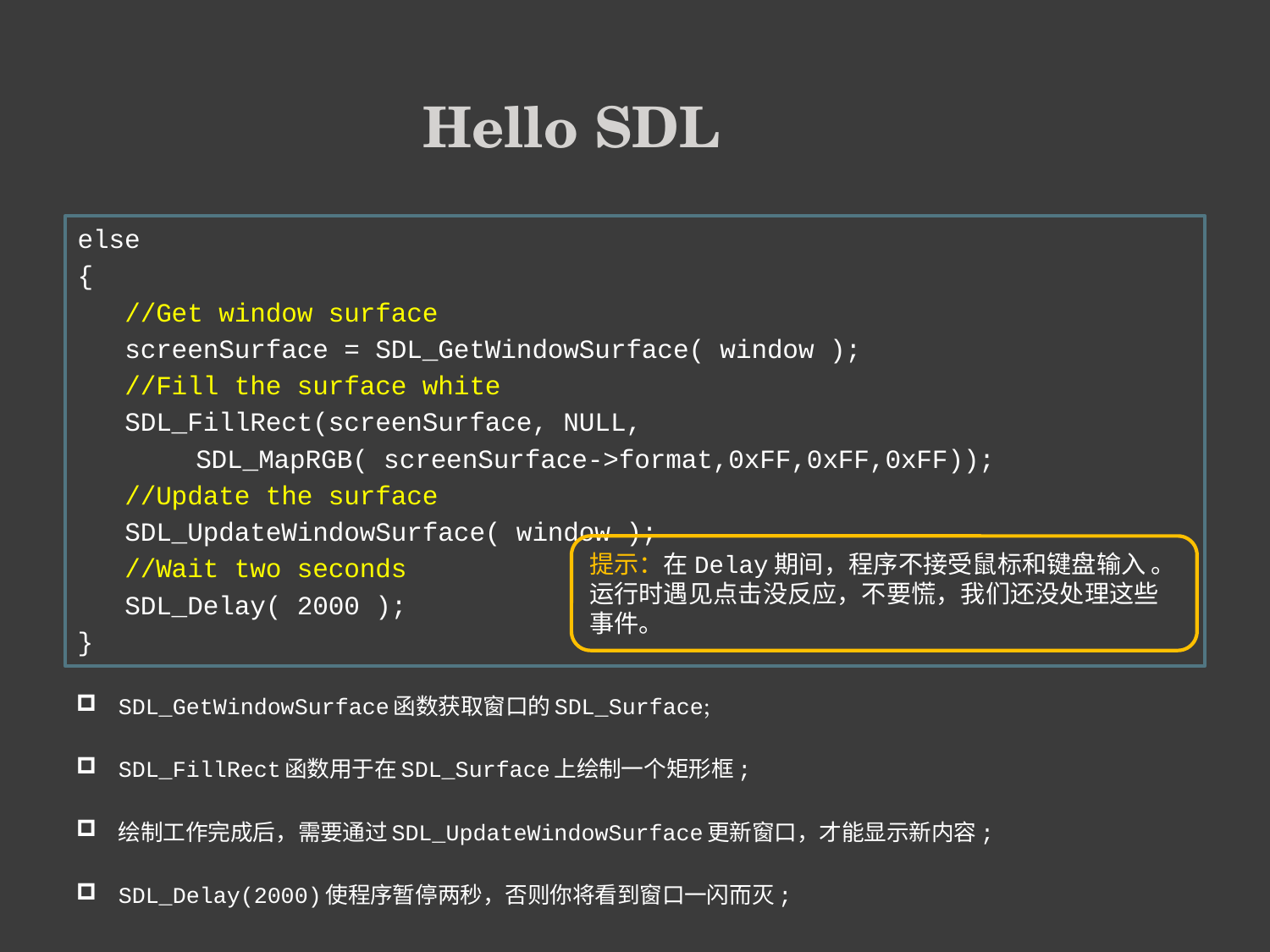

Hello SDL

else
{
   //Get window surface
   screenSurface = SDL_GetWindowSurface( window );
   //Fill the surface white
   SDL_FillRect(screenSurface, NULL,
		SDL_MapRGB( screenSurface->format,0xFF,0xFF,0xFF));
   //Update the surface
   SDL_UpdateWindowSurface( window );
   //Wait two seconds
   SDL_Delay( 2000 );
}
提示：在Delay期间，程序不接受鼠标和键盘输入 。运行时遇见点击没反应，不要慌，我们还没处理这些事件。
SDL_GetWindowSurface函数获取窗口的SDL_Surface;

SDL_FillRect函数用于在SDL_Surface上绘制一个矩形框;

绘制工作完成后，需要通过SDL_UpdateWindowSurface更新窗口，才能显示新内容;

SDL_Delay(2000)使程序暂停两秒，否则你将看到窗口一闪而灭;